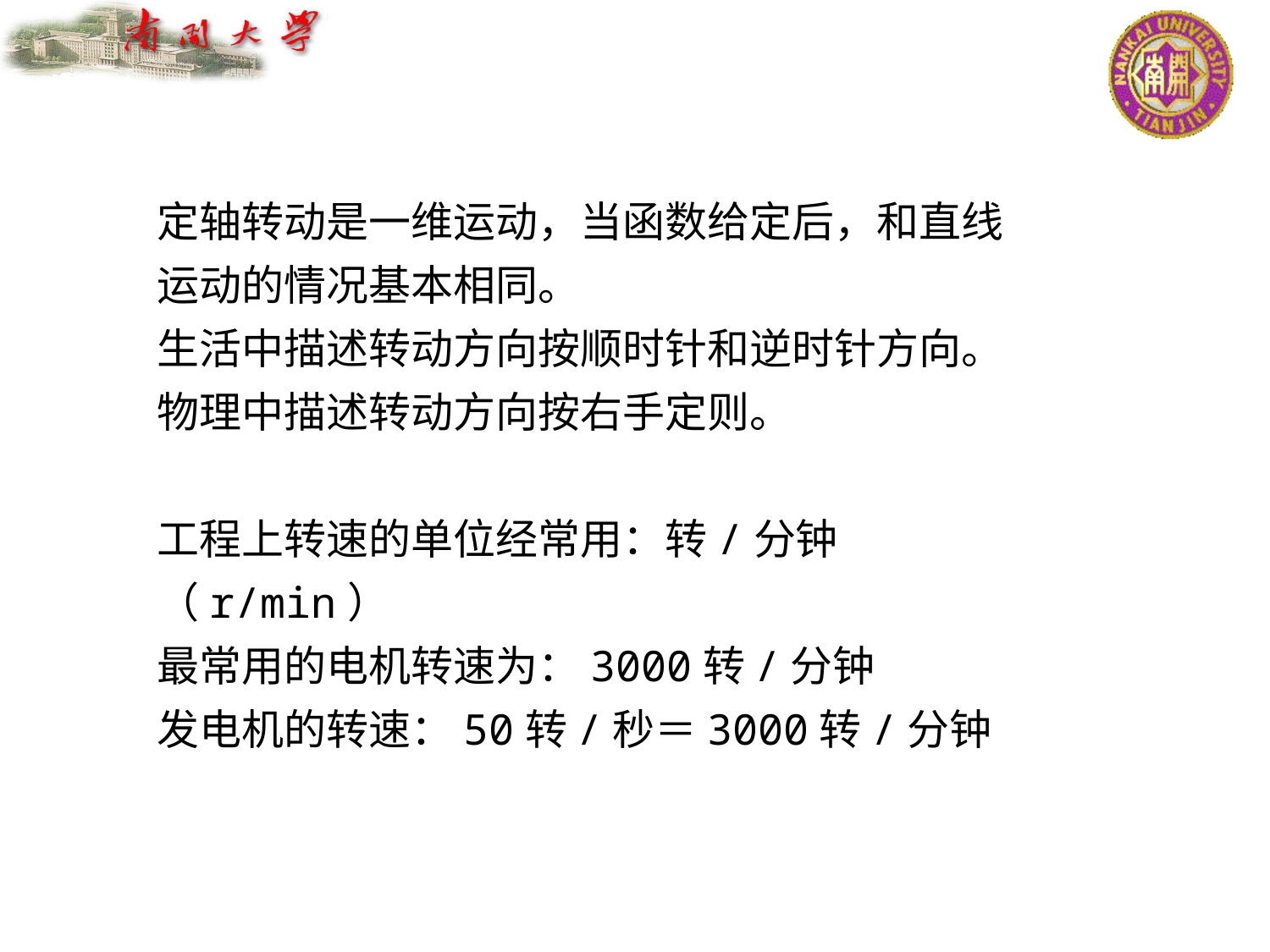

定轴转动是一维运动，当函数给定后，和直线运动的情况基本相同。
生活中描述转动方向按顺时针和逆时针方向。
物理中描述转动方向按右手定则。

工程上转速的单位经常用：转/分钟 （r/min）
最常用的电机转速为：3000转/分钟
发电机的转速：50转/秒＝3000转/分钟
25